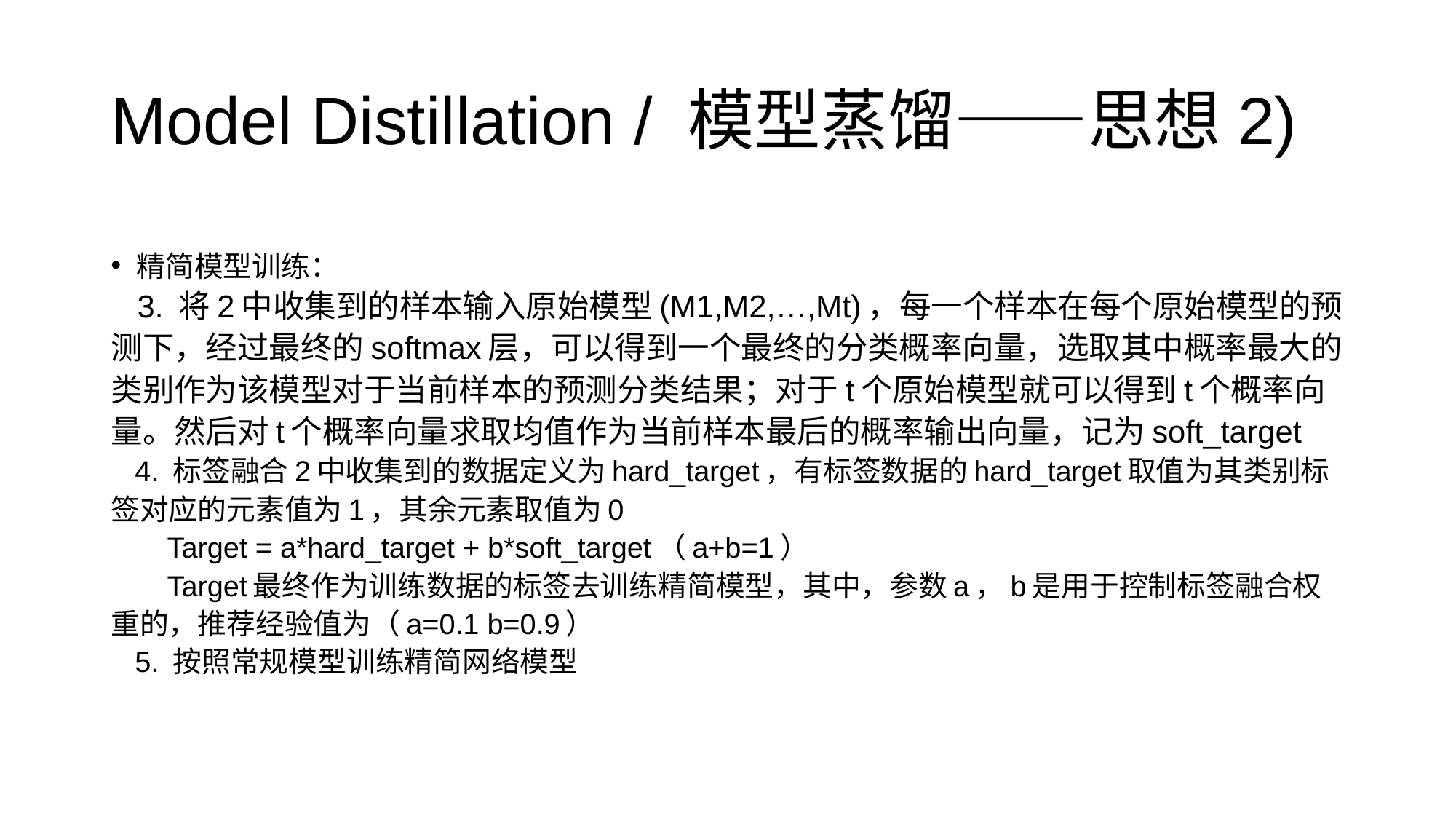

# Model Distillation / 模型蒸馏——思想2)

精简模型训练：
   3. 将2中收集到的样本输入原始模型(M1,M2,…,Mt)，每一个样本在每个原始模型的预测下，经过最终的softmax层，可以得到一个最终的分类概率向量，选取其中概率最大的类别作为该模型对于当前样本的预测分类结果；对于t个原始模型就可以得到t个概率向量。然后对t个概率向量求取均值作为当前样本最后的概率输出向量，记为soft_target
   4. 标签融合2中收集到的数据定义为hard_target，有标签数据的hard_target取值为其类别标签对应的元素值为1，其余元素取值为0
       Target = a*hard_target + b*soft_target（a+b=1）
       Target最终作为训练数据的标签去训练精简模型，其中，参数a，b是用于控制标签融合权重的，推荐经验值为（a=0.1 b=0.9）
   5. 按照常规模型训练精简网络模型